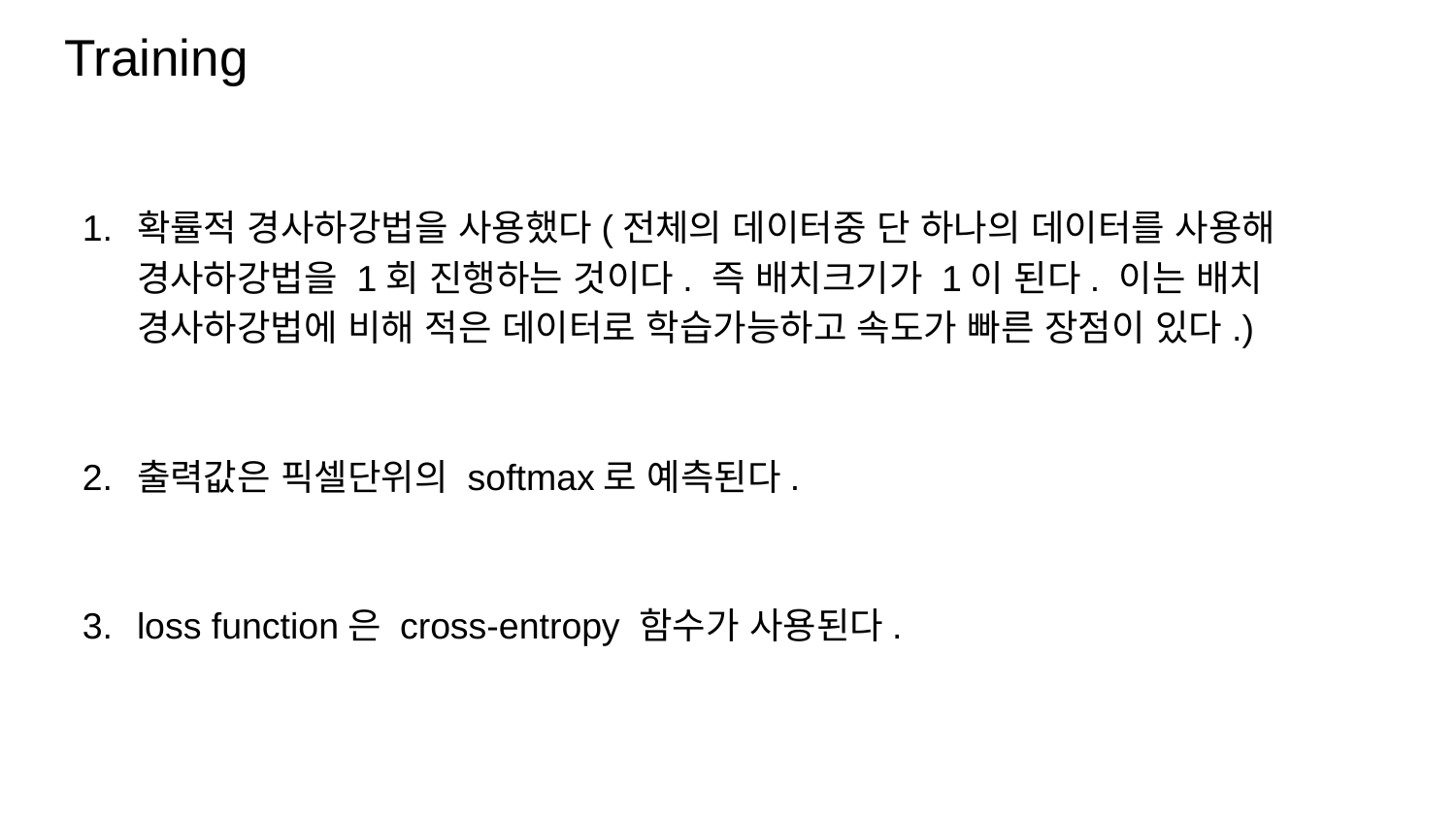

# Training
확률적 경사하강법을 사용했다(전체의 데이터중 단 하나의 데이터를 사용해 경사하강법을 1회 진행하는 것이다. 즉 배치크기가 1이 된다. 이는 배치 경사하강법에 비해 적은 데이터로 학습가능하고 속도가 빠른 장점이 있다.)

출력값은 픽셀단위의 softmax로 예측된다.

loss function은 cross-entropy 함수가 사용된다.